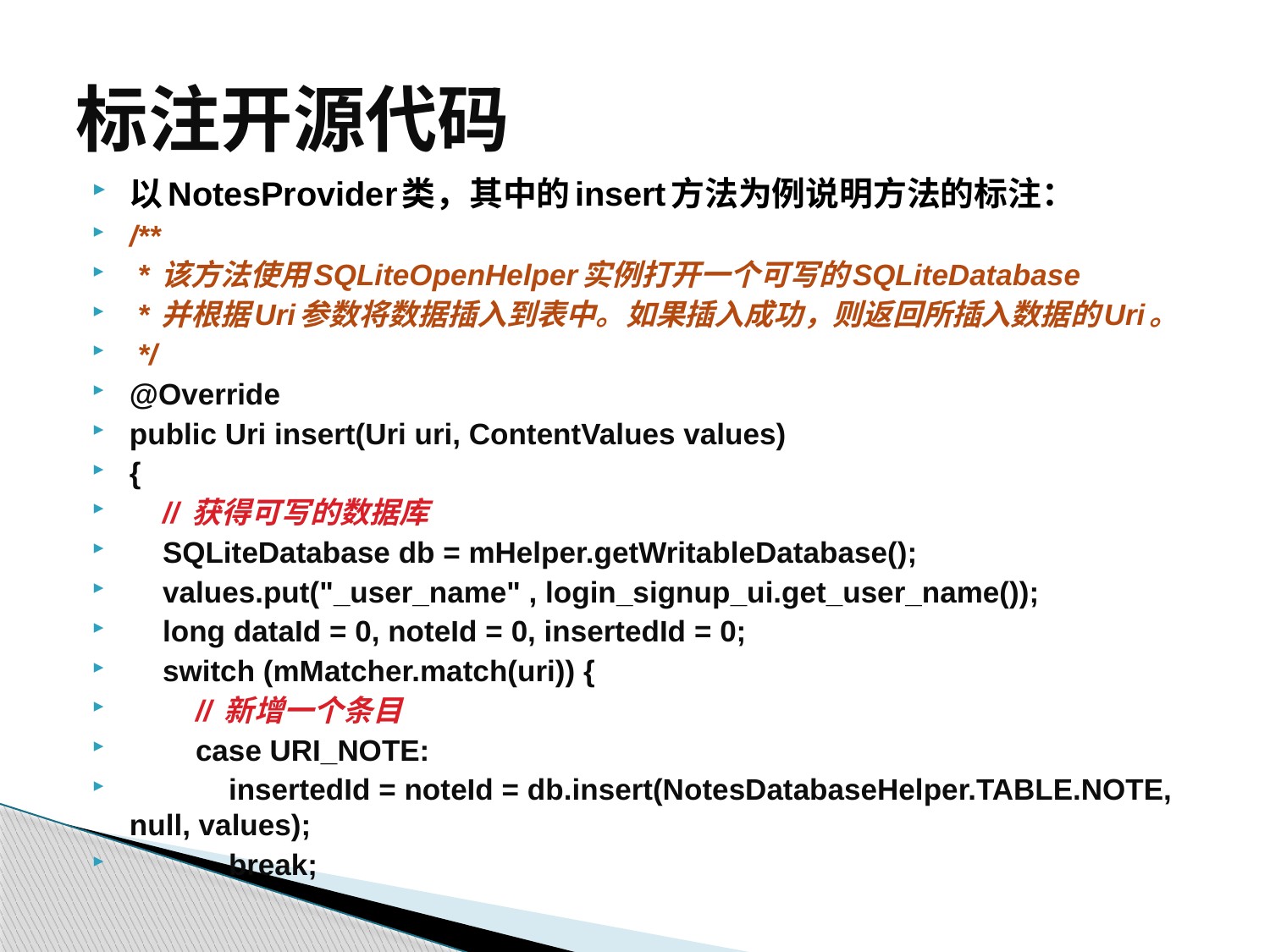

# 标注开源代码
以NotesProvider类，其中的insert方法为例说明方法的标注：
/**
 * 该方法使用SQLiteOpenHelper实例打开一个可写的SQLiteDatabase
 * 并根据Uri参数将数据插入到表中。如果插入成功，则返回所插入数据的Uri。
 */
@Override
public Uri insert(Uri uri, ContentValues values)
{
    // 获得可写的数据库
    SQLiteDatabase db = mHelper.getWritableDatabase();
    values.put("_user_name" , login_signup_ui.get_user_name());
    long dataId = 0, noteId = 0, insertedId = 0;
    switch (mMatcher.match(uri)) {
        // 新增一个条目
        case URI_NOTE:
            insertedId = noteId = db.insert(NotesDatabaseHelper.TABLE.NOTE, null, values);
            break;